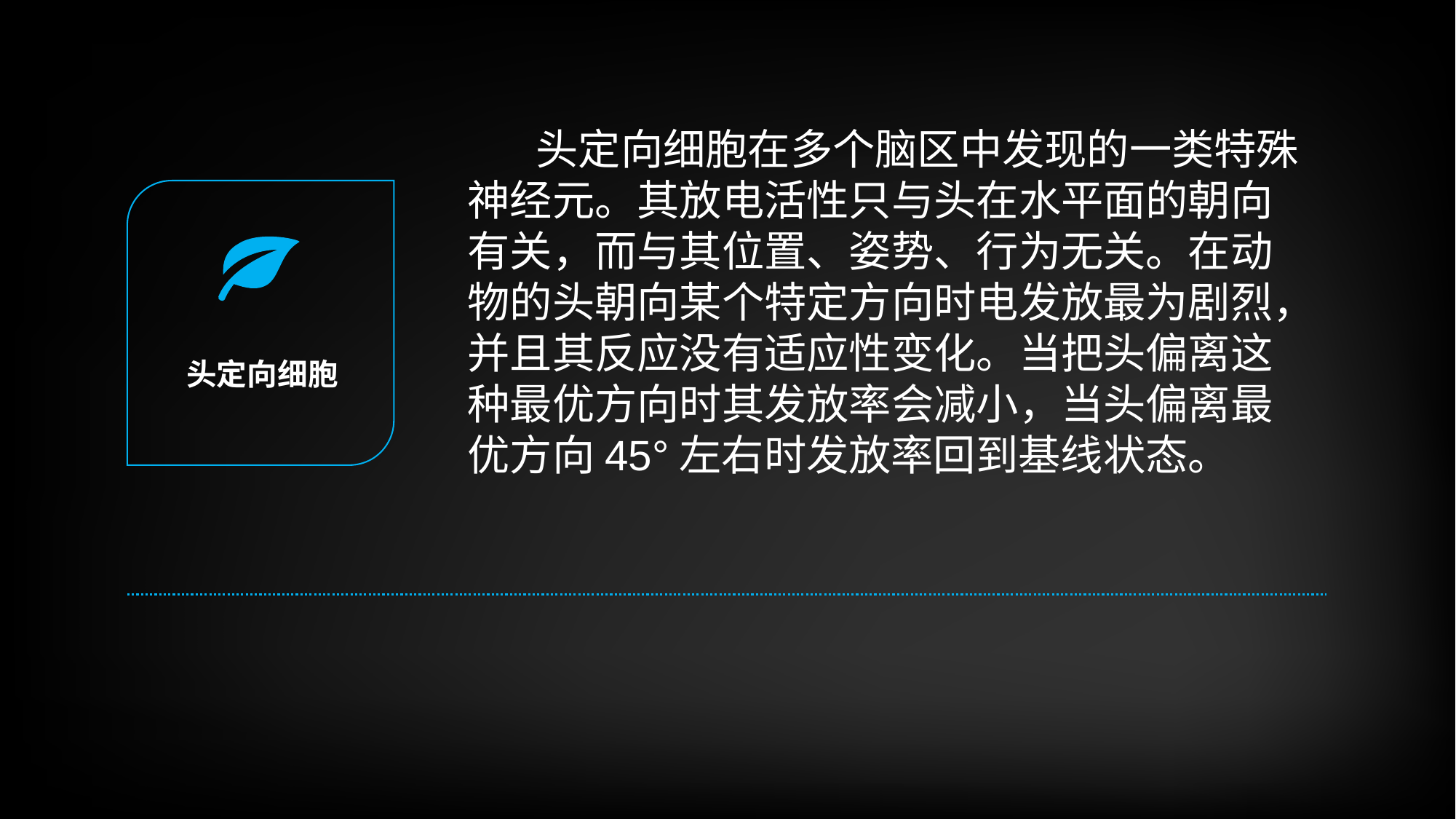

头定向细胞在多个脑区中发现的一类特殊神经元。其放电活性只与头在水平面的朝向有关，而与其位置、姿势、行为无关。在动物的头朝向某个特定方向时电发放最为剧烈，并且其反应没有适应性变化。当把头偏离这种最优方向时其发放率会减小，当头偏离最优方向45°左右时发放率回到基线状态。

头定向细胞